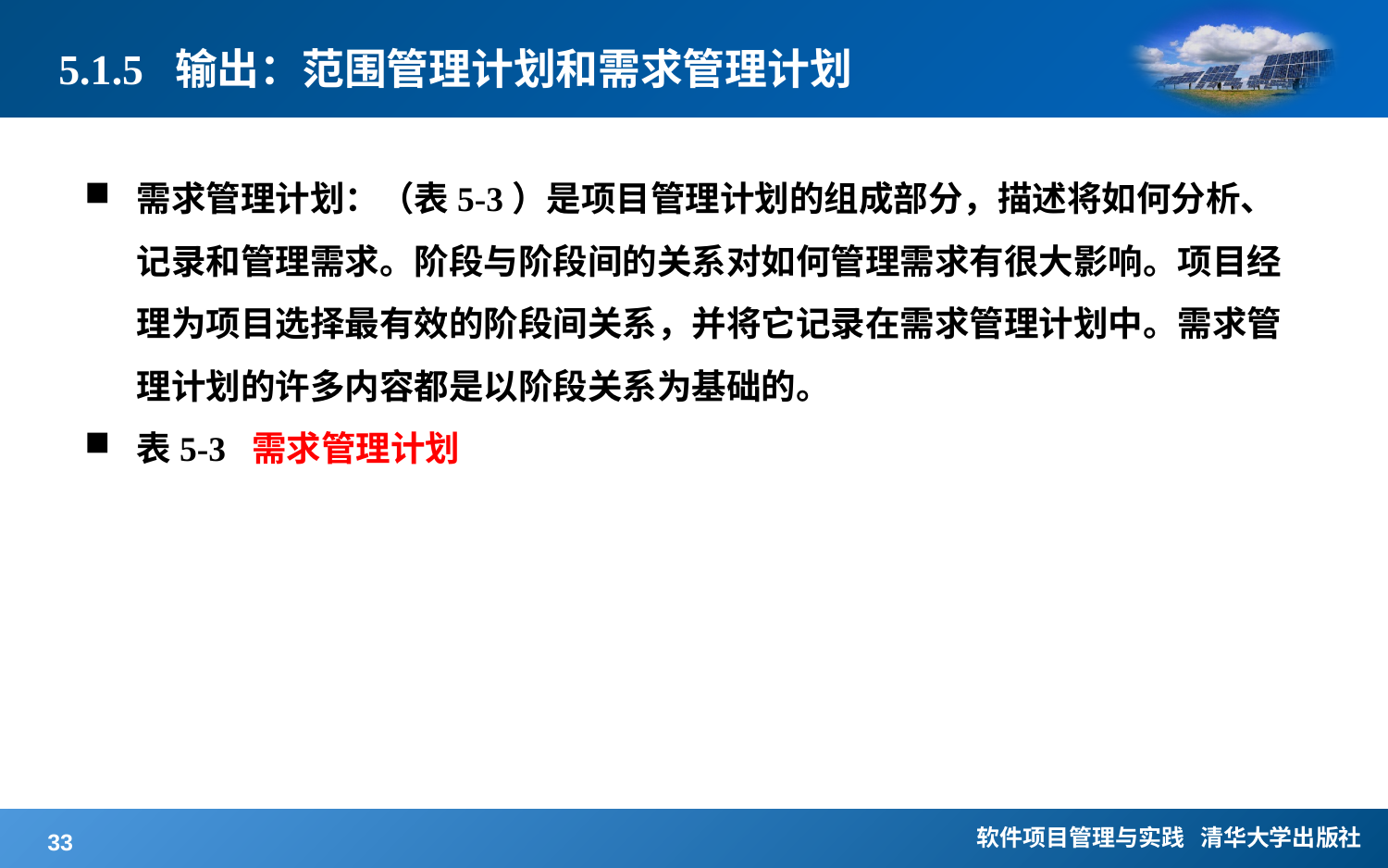

# 5.1.5  输出：范围管理计划和需求管理计划
需求管理计划：（表5-3）是项目管理计划的组成部分，描述将如何分析、记录和管理需求。阶段与阶段间的关系对如何管理需求有很大影响。项目经理为项目选择最有效的阶段间关系，并将它记录在需求管理计划中。需求管理计划的许多内容都是以阶段关系为基础的。
表5-3  需求管理计划